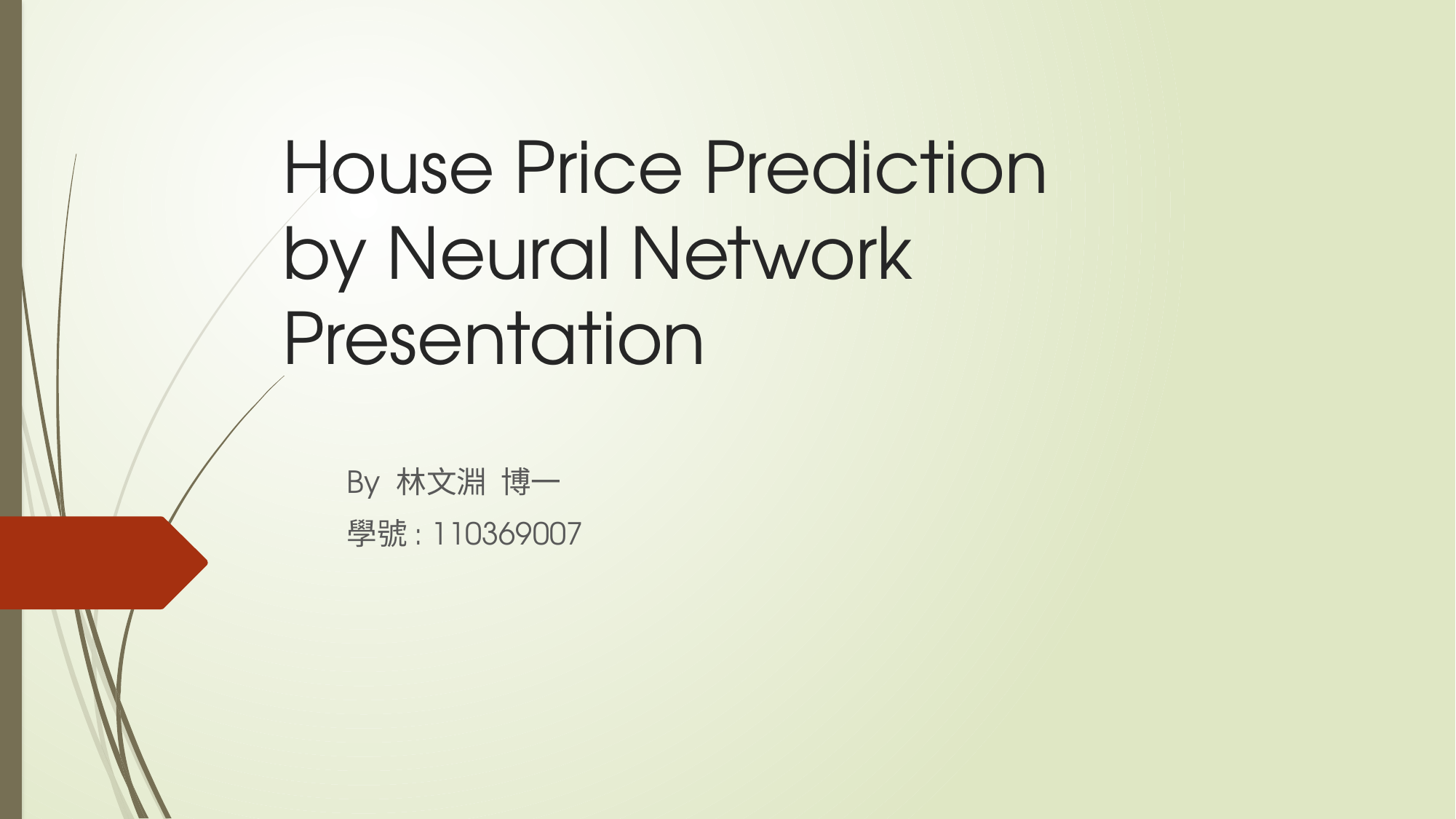

# House Price Prediction by Neural Network Presentation
By 林文淵  博一
學號: 110369007